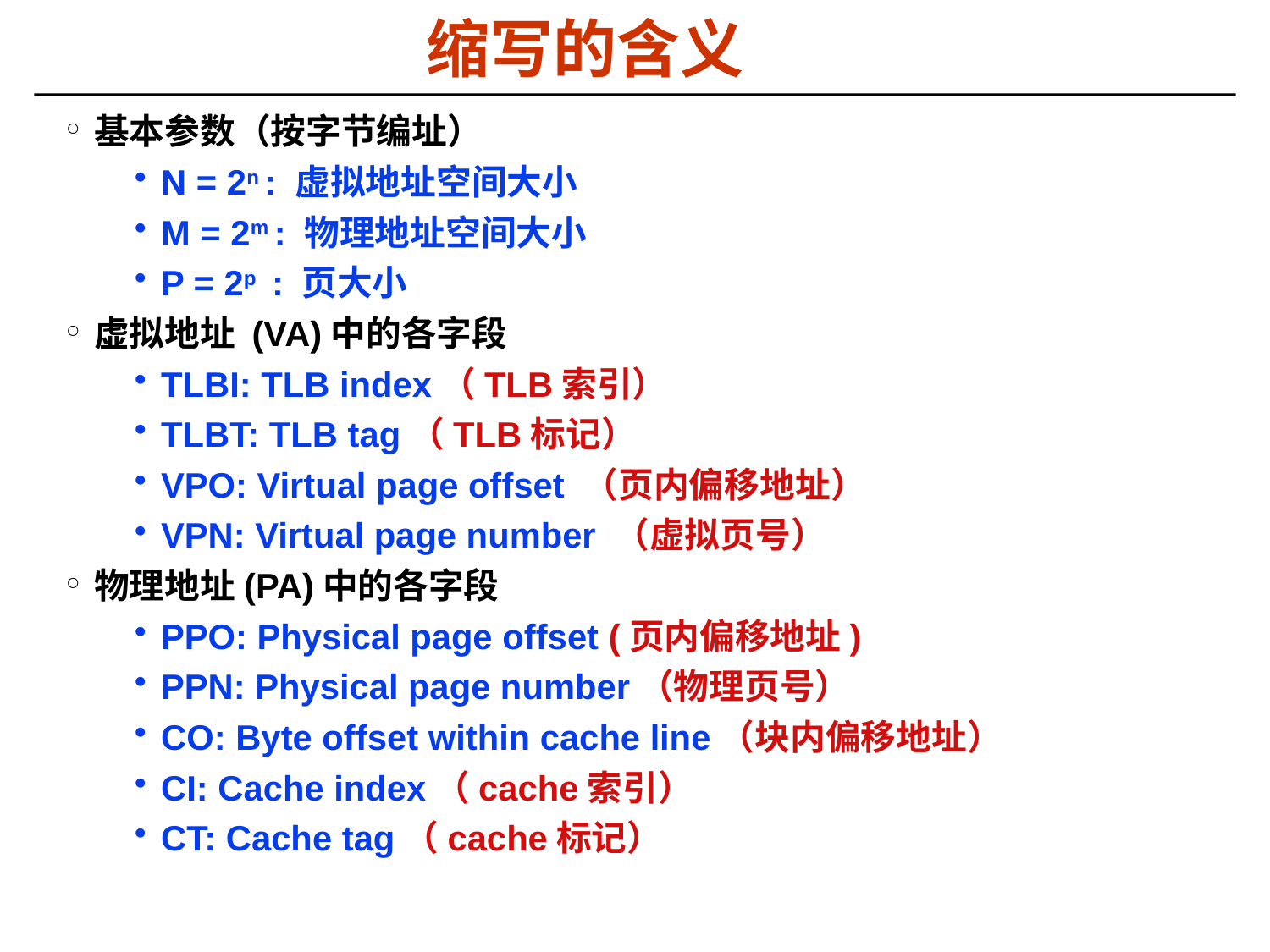

缩写的含义
基本参数（按字节编址）
N = 2n : 虚拟地址空间大小
M = 2m : 物理地址空间大小
P = 2p  : 页大小
虚拟地址 (VA)中的各字段
TLBI: TLB index（TLB索引）
TLBT: TLB tag（TLB标记）
VPO: Virtual page offset （页内偏移地址）
VPN: Virtual page number （虚拟页号）
物理地址(PA)中的各字段
PPO: Physical page offset (页内偏移地址)
PPN: Physical page number（物理页号）
CO: Byte offset within cache line（块内偏移地址）
CI: Cache index（cache索引）
CT: Cache tag（cache标记）